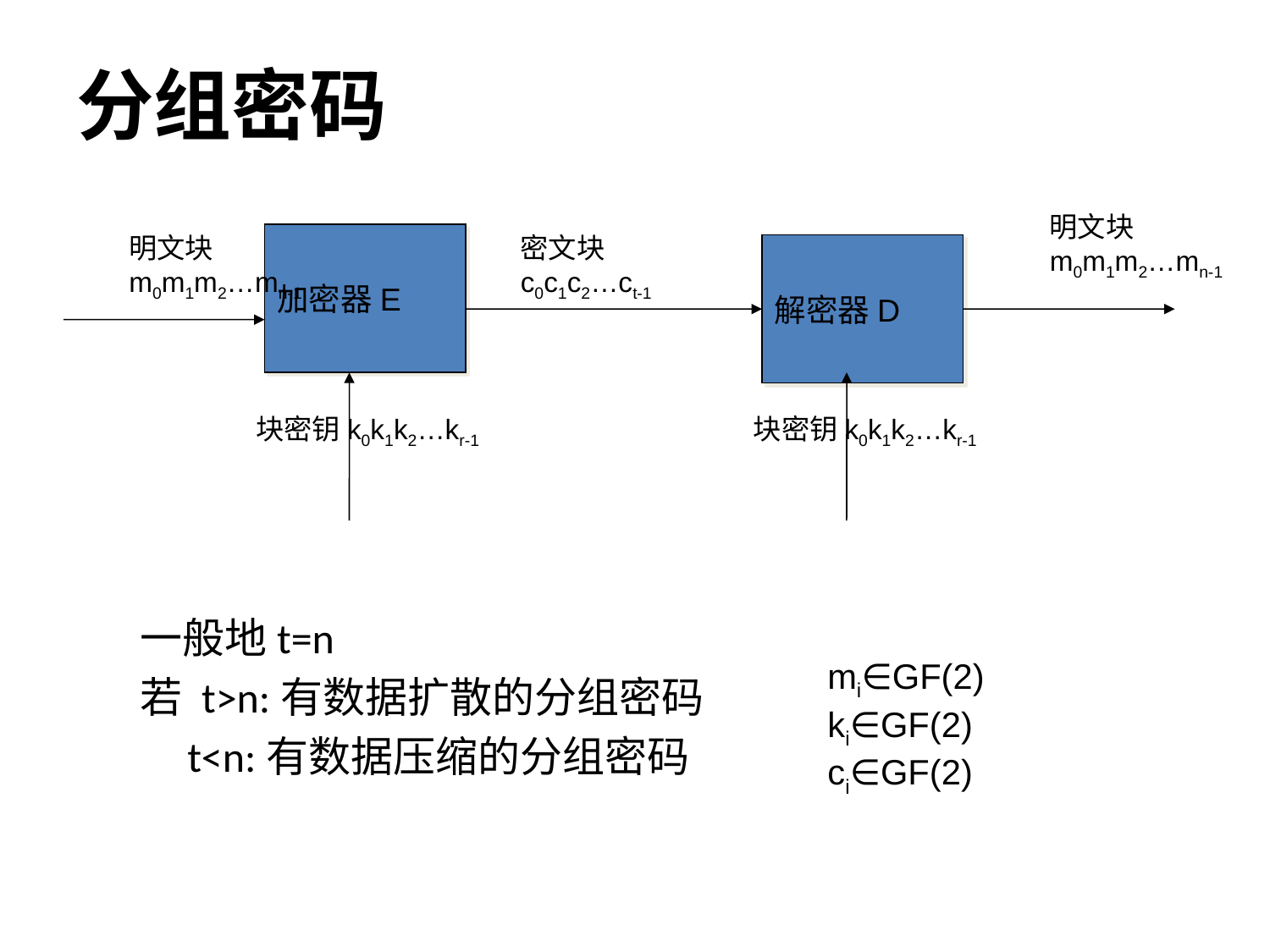

# 分组密码
明文块
m0m1m2…mn-1
明文块
m0m1m2…mn-1
加密器E
密文块
c0c1c2…ct-1
解密器D

块密钥k0k1k2…kr-1
块密钥k0k1k2…kr-1
一般地t=n
若 t>n:有数据扩散的分组密码
     t<n:有数据压缩的分组密码
mi∈GF(2)
ki∈GF(2)
ci∈GF(2)